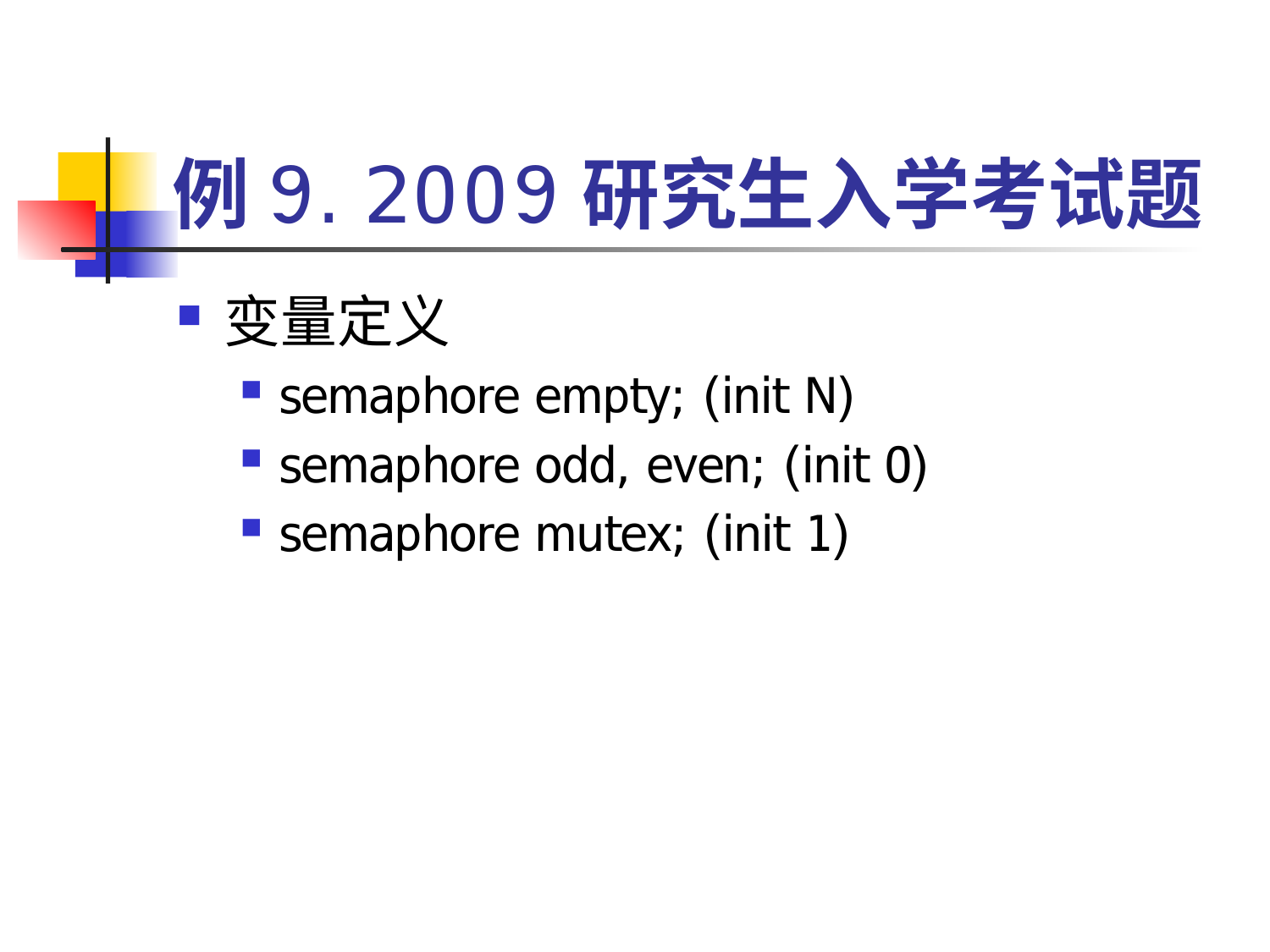

# 例9. 2009研究生入学考试题
变量定义
semaphore empty; (init N)
semaphore odd, even; (init 0)
semaphore mutex; (init 1)